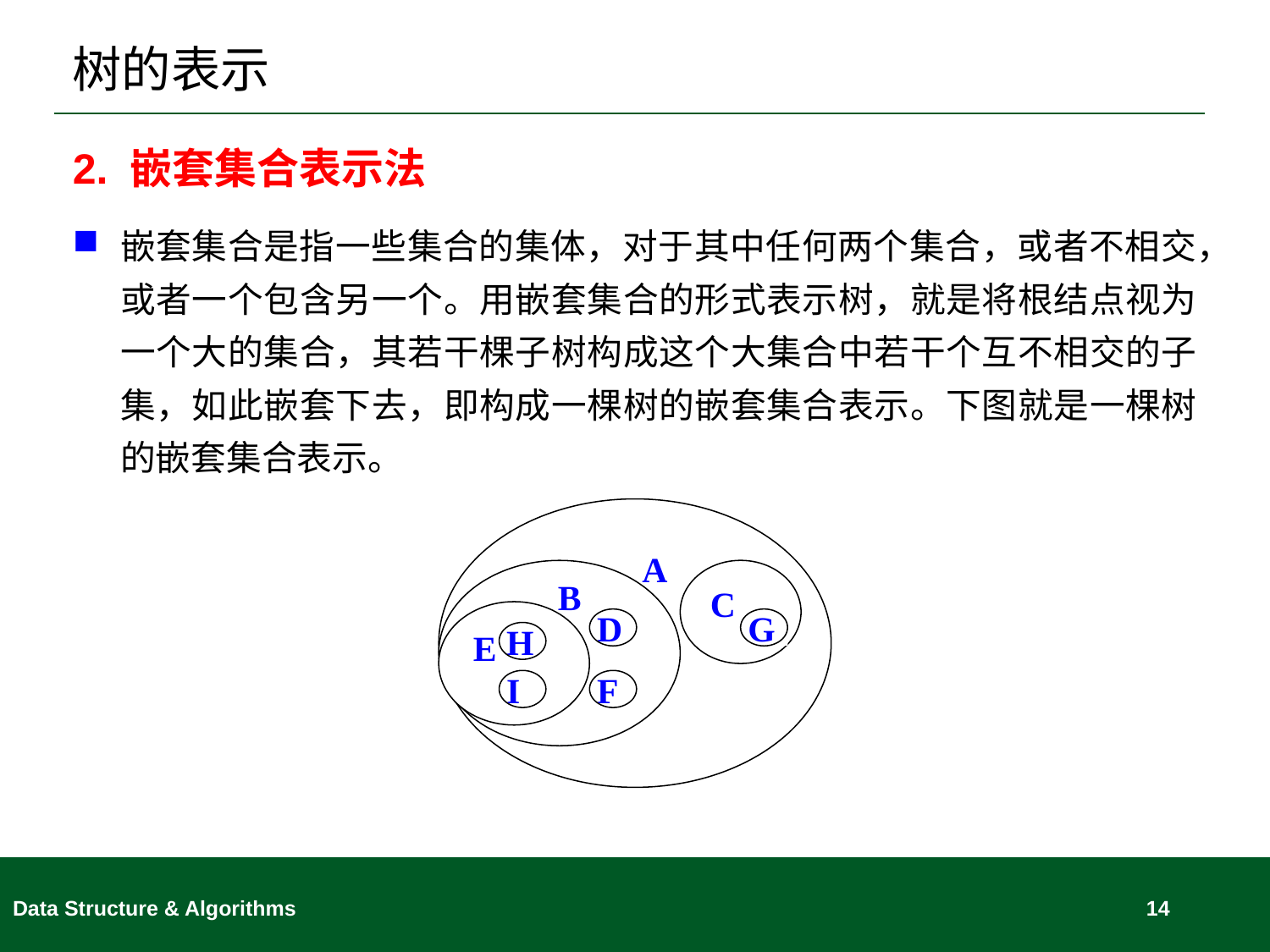

# 树的表示
2. 嵌套集合表示法
嵌套集合是指一些集合的集体，对于其中任何两个集合，或者不相交，或者一个包含另一个。用嵌套集合的形式表示树，就是将根结点视为一个大的集合，其若干棵子树构成这个大集合中若干个互不相交的子集，如此嵌套下去，即构成一棵树的嵌套集合表示。下图就是一棵树的嵌套集合表示。

               A
        B
C
E
D

G

H

I

F

Data Structure & Algorithms
14